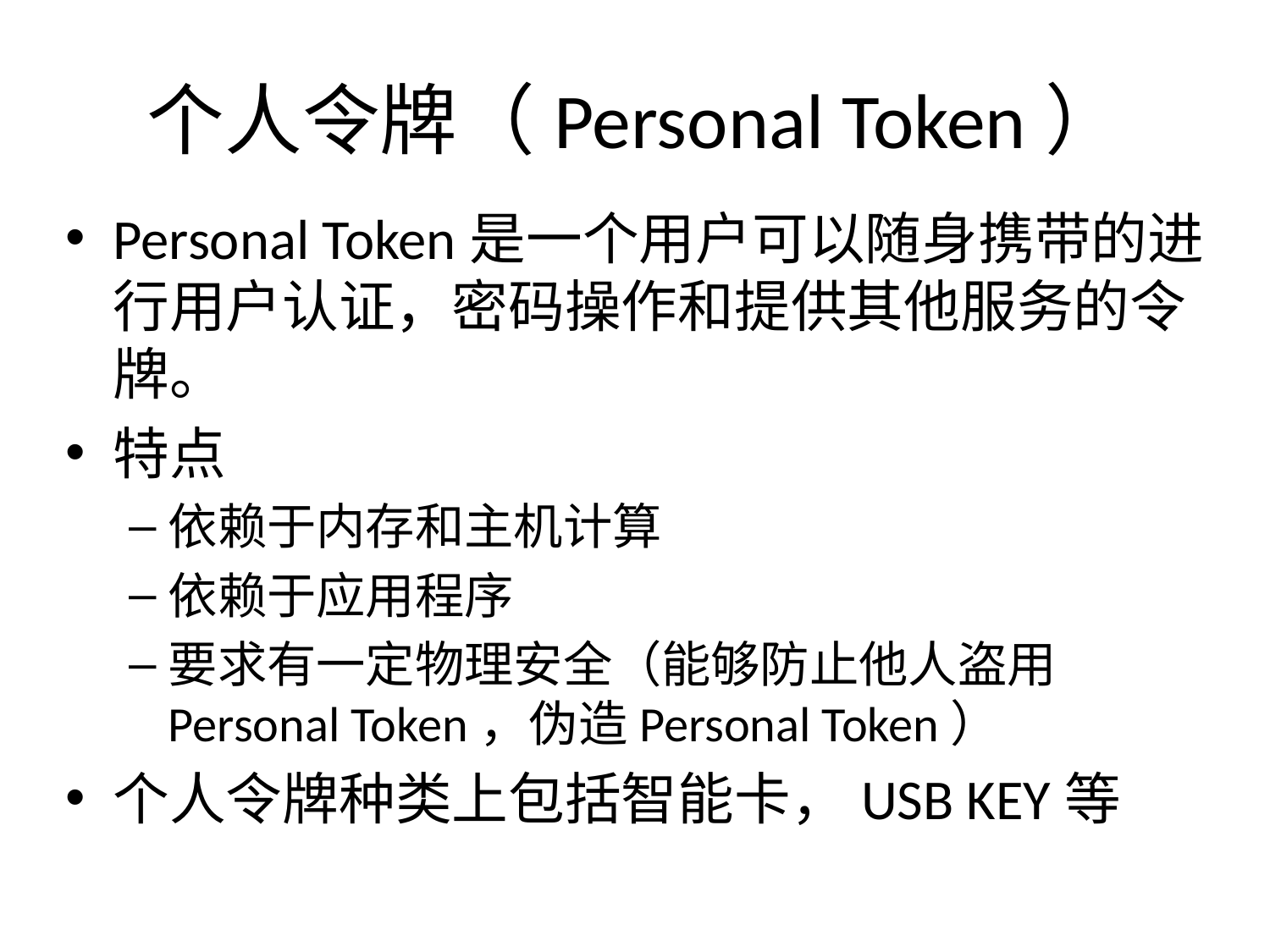

# 个人令牌（Personal Token）
Personal Token是一个用户可以随身携带的进行用户认证，密码操作和提供其他服务的令牌。
特点
依赖于内存和主机计算
依赖于应用程序
要求有一定物理安全（能够防止他人盗用Personal Token，伪造Personal Token）
个人令牌种类上包括智能卡，USB KEY等